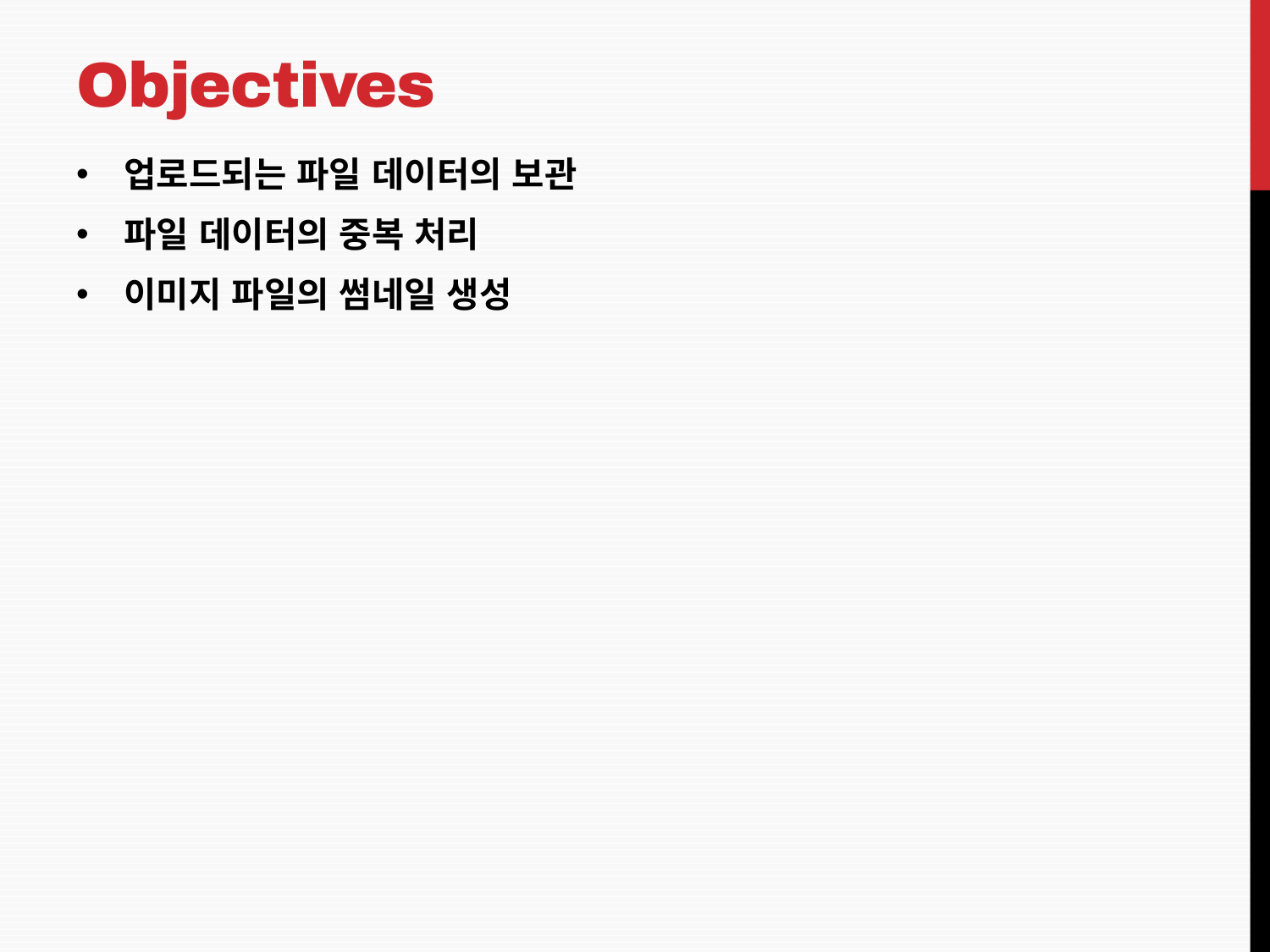

# Objectives
업로드되는 파일 데이터의 보관
파일 데이터의 중복 처리
이미지 파일의 썸네일 생성